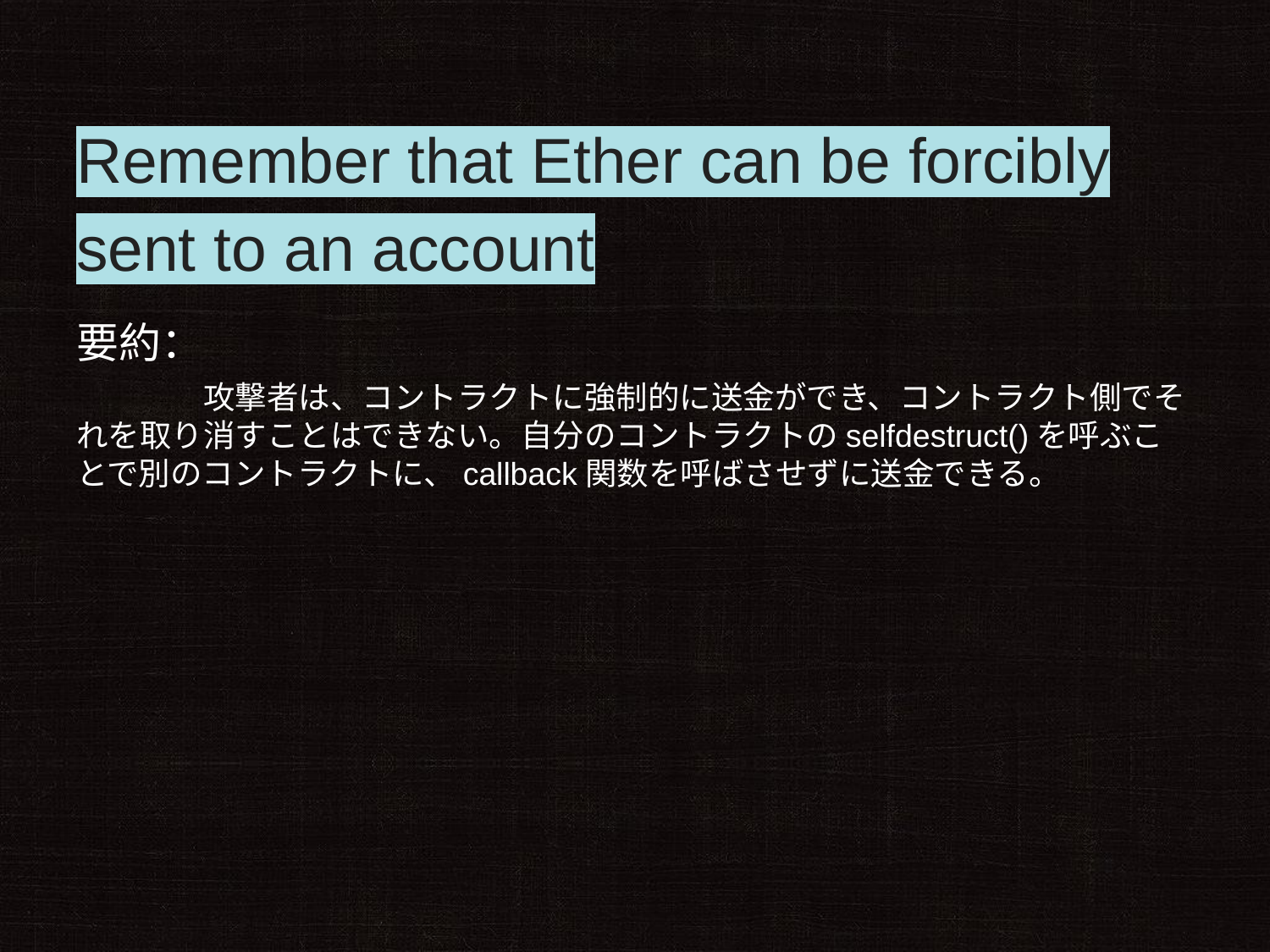

# Remember that Ether can be forcibly sent to an account
要約：
	攻撃者は、コントラクトに強制的に送金ができ、コントラクト側でそれを取り消すことはできない。自分のコントラクトのselfdestruct()を呼ぶことで別のコントラクトに、callback関数を呼ばさせずに送金できる。